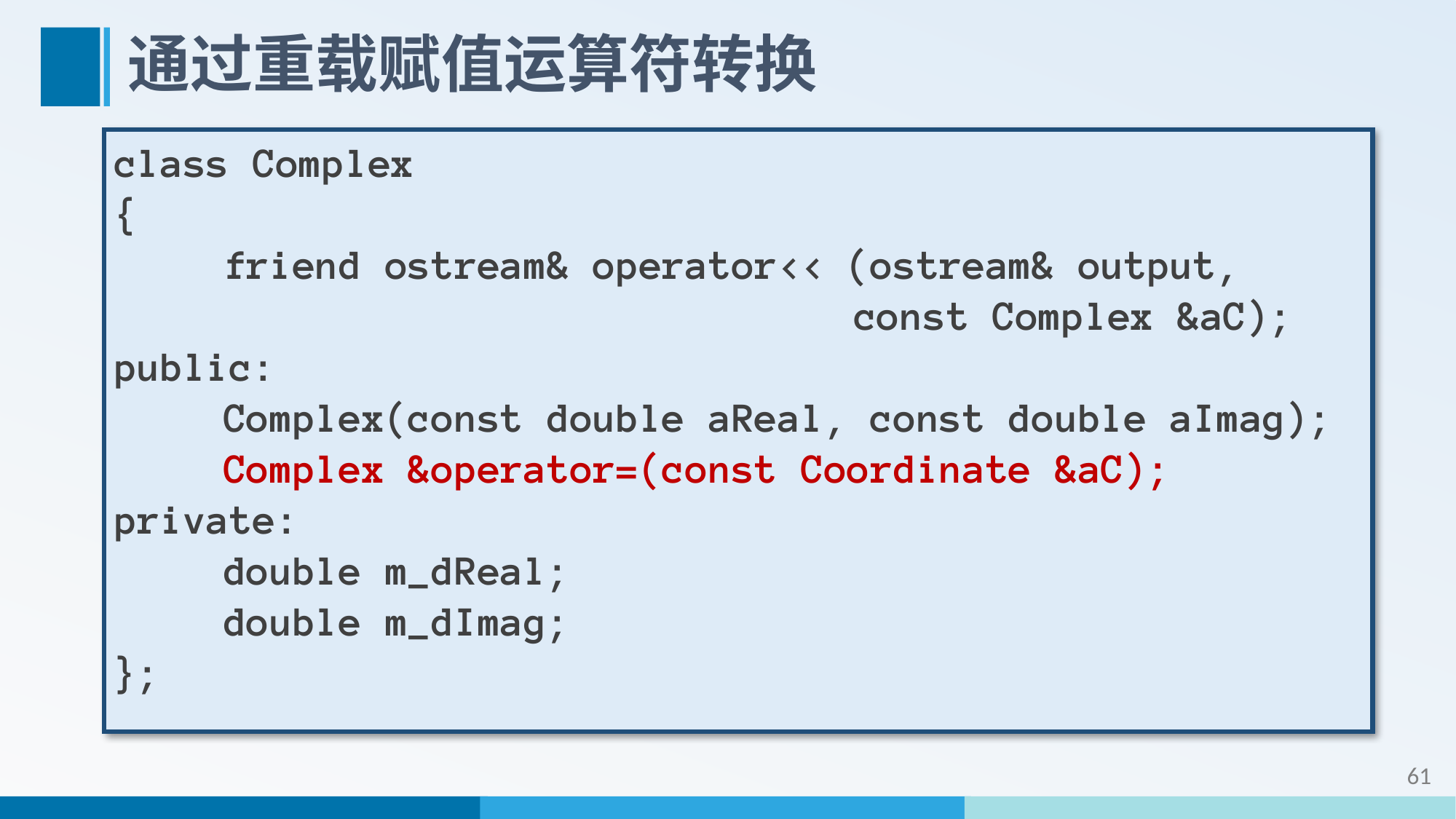

# 通过重载赋值运算符转换
class Complex
{
	friend ostream& operator<< (ostream& output,
                                const Complex &aC);
public:
	Complex(const double aReal, const double aImag);
	Complex &operator=(const Coordinate &aC);
private:
	double m_dReal;
	double m_dImag;
};